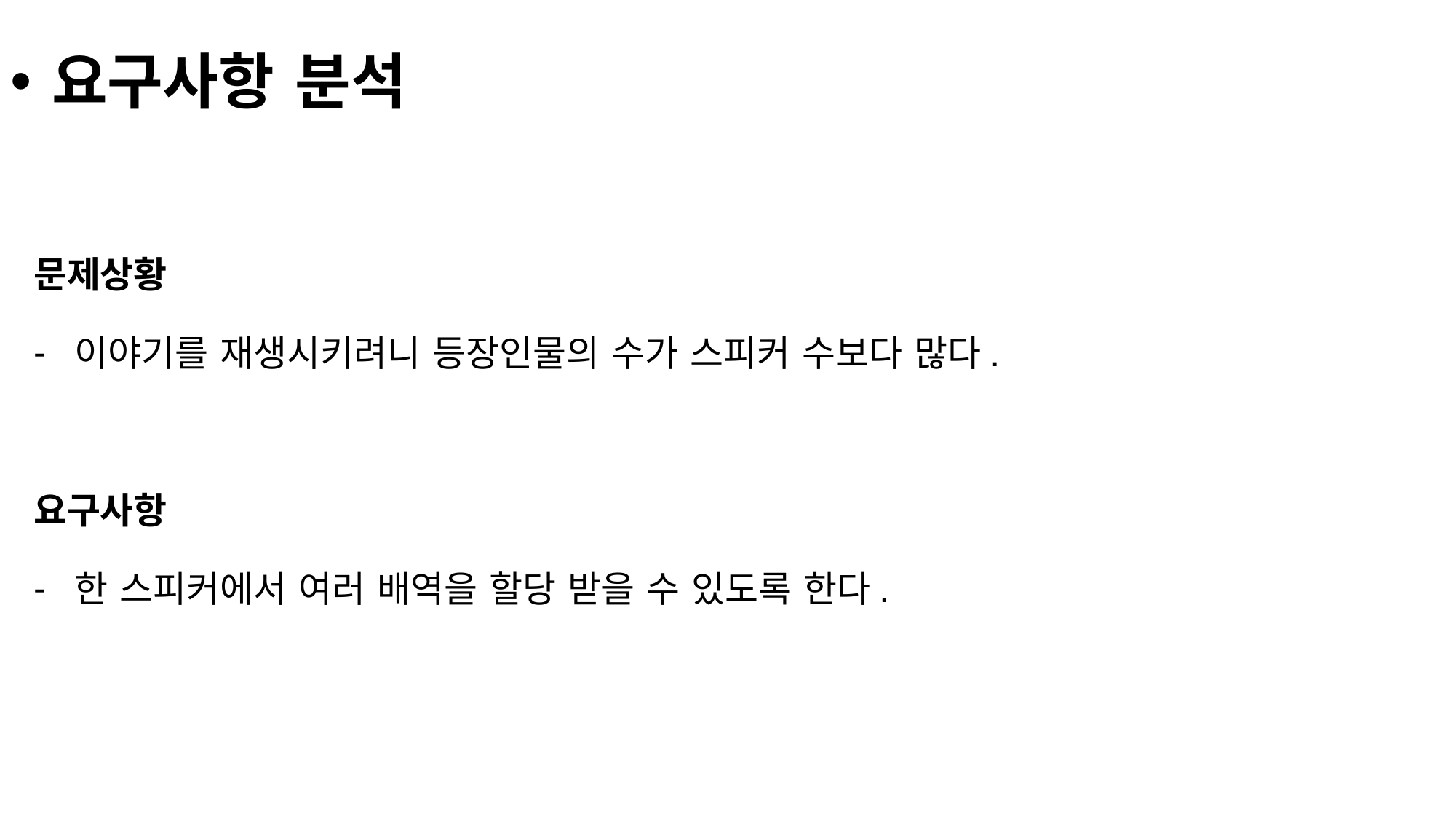

요구사항 분석
문제상황

이야기를 재생시키려니 등장인물의 수가 스피커 수보다 많다.

요구사항

한 스피커에서 여러 배역을 할당 받을 수 있도록 한다.